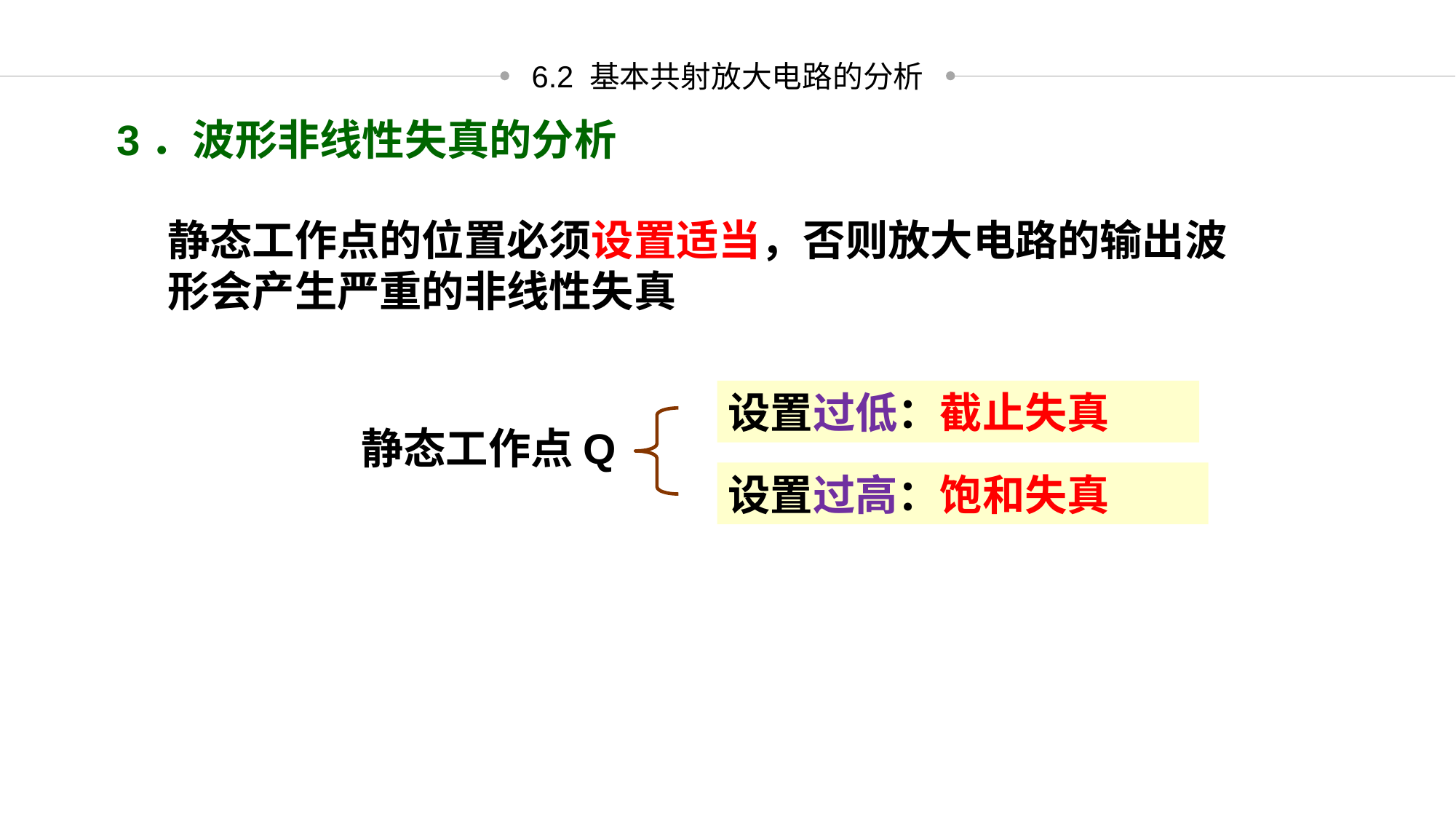

6.2 基本共射放大电路的分析
3．波形非线性失真的分析
静态工作点的位置必须设置适当，否则放大电路的输出波形会产生严重的非线性失真
设置过低：截止失真

静态工作点Q
设置过高：饱和失真